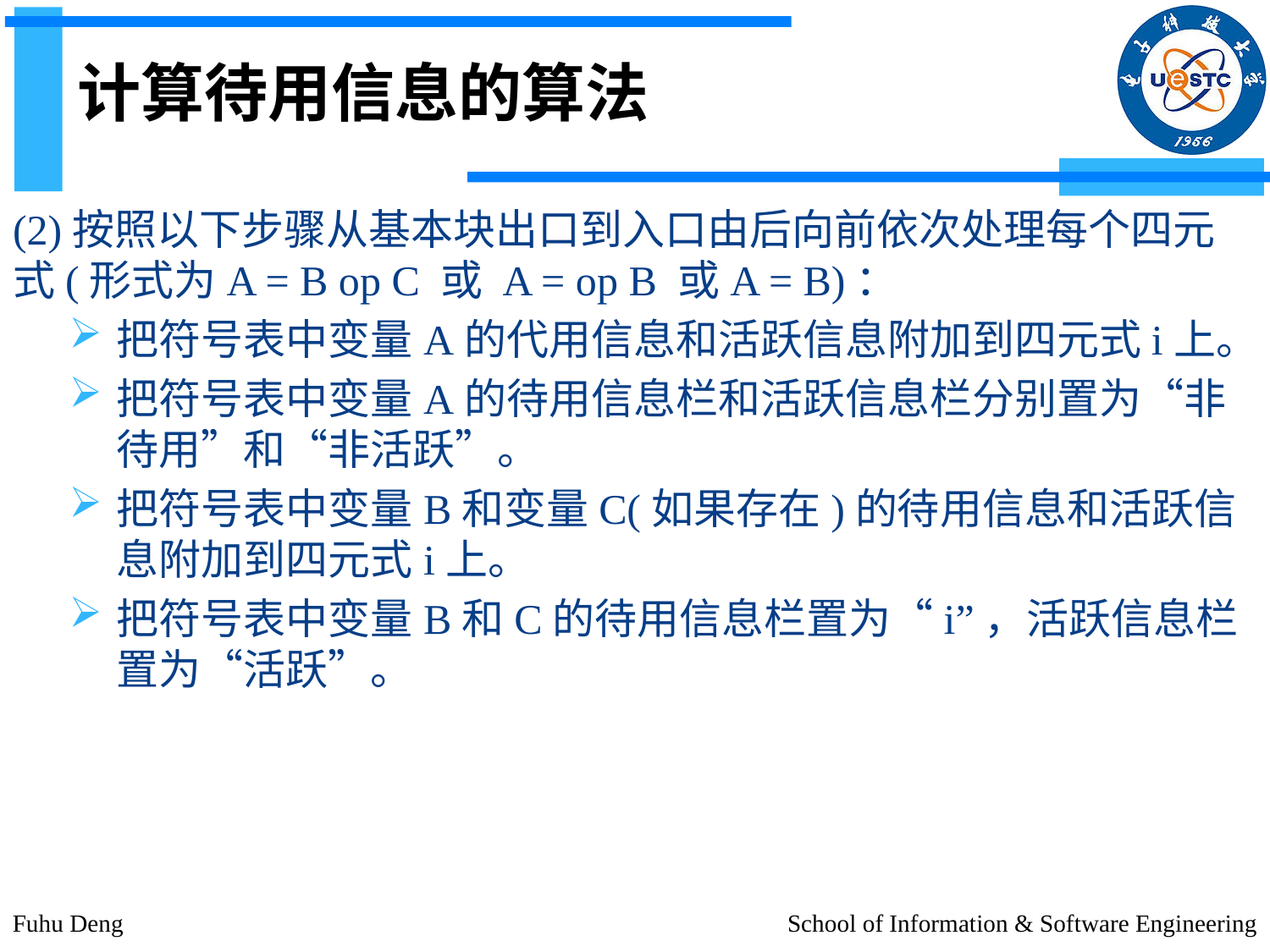

# 计算待用信息的算法
(2)按照以下步骤从基本块出口到入口由后向前依次处理每个四元式(形式为A = B op C 或 A = op B 或A = B)：
把符号表中变量A的代用信息和活跃信息附加到四元式i上。
把符号表中变量A的待用信息栏和活跃信息栏分别置为“非待用”和“非活跃”。
把符号表中变量B和变量C(如果存在)的待用信息和活跃信息附加到四元式i上。
把符号表中变量B和C的待用信息栏置为“i”，活跃信息栏置为“活跃”。

Fuhu Deng
58
School of Information & Software Engineering